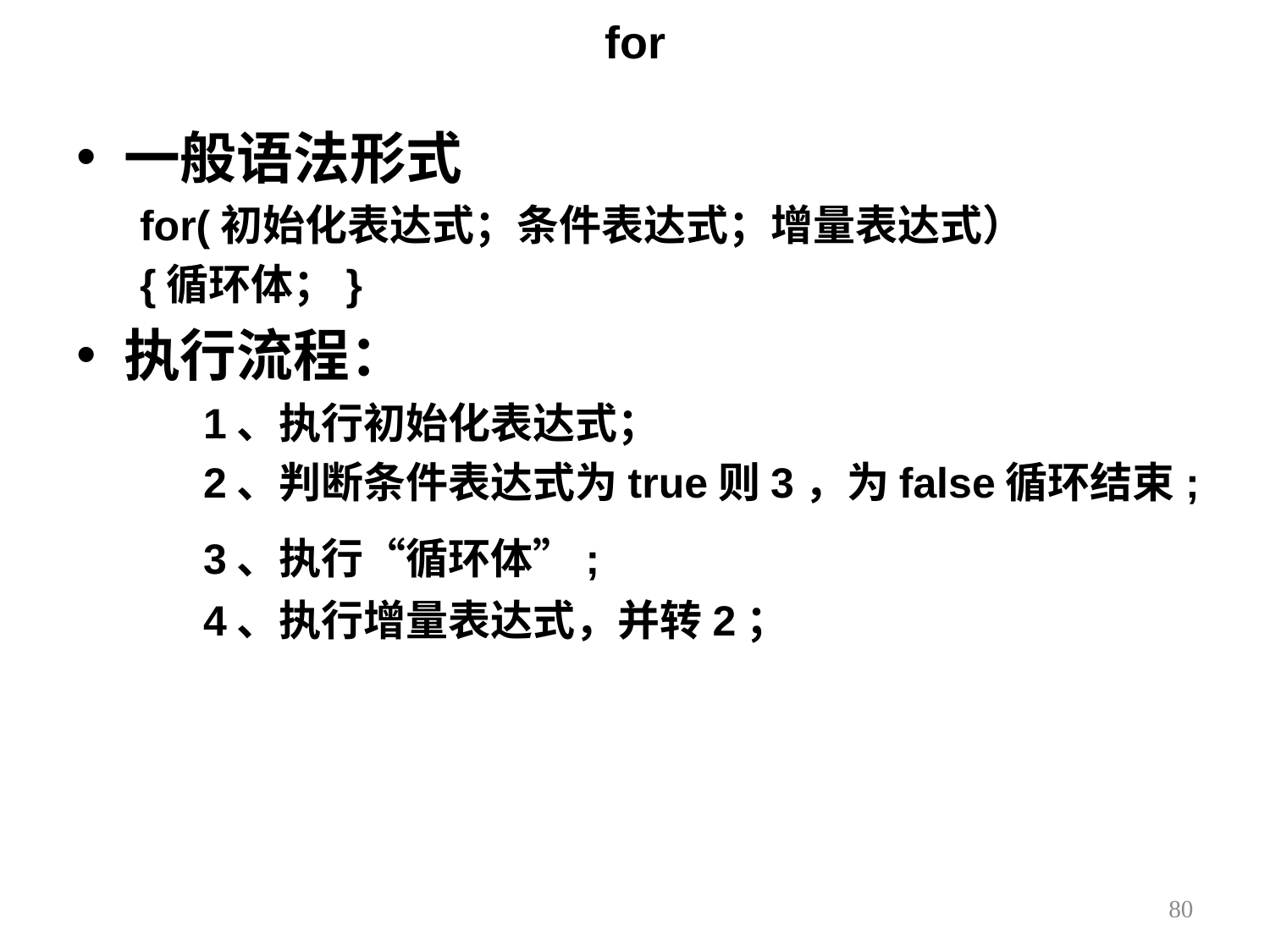

# for
一般语法形式
for(初始化表达式；条件表达式；增量表达式）
{循环体；}
执行流程：
	1、执行初始化表达式；
	2、判断条件表达式为true则3，为false循环结束;
	3、执行“循环体”;
	4、执行增量表达式，并转2；
80